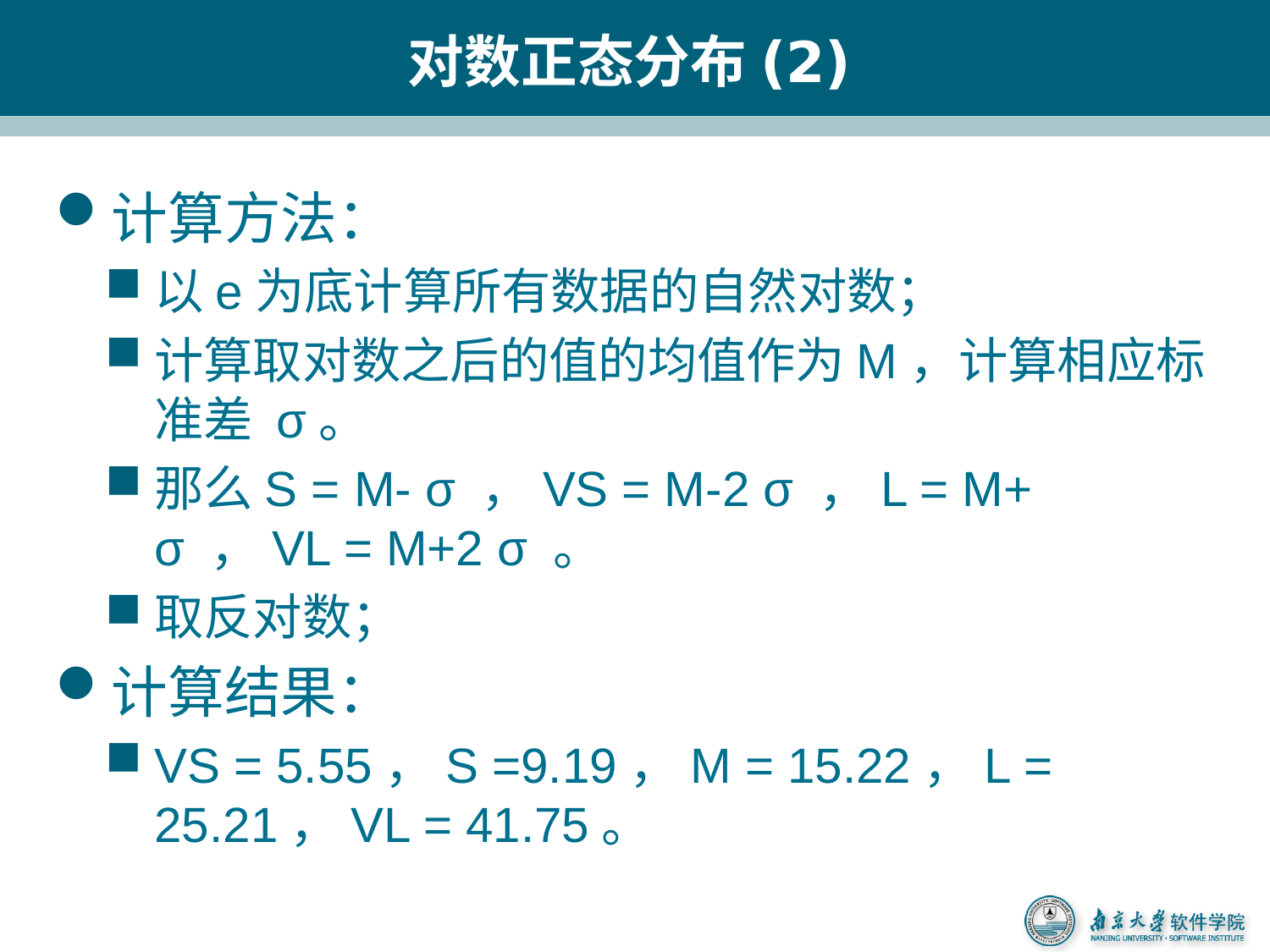

# 对数正态分布(2)
计算方法：
以e为底计算所有数据的自然对数；
计算取对数之后的值的均值作为M，计算相应标准差 σ。
那么S = M- σ ，VS = M-2 σ ，L = M+ σ ，VL = M+2 σ 。
取反对数；
计算结果：
VS = 5.55，S =9.19，M = 15.22，L = 25.21，VL = 41.75。